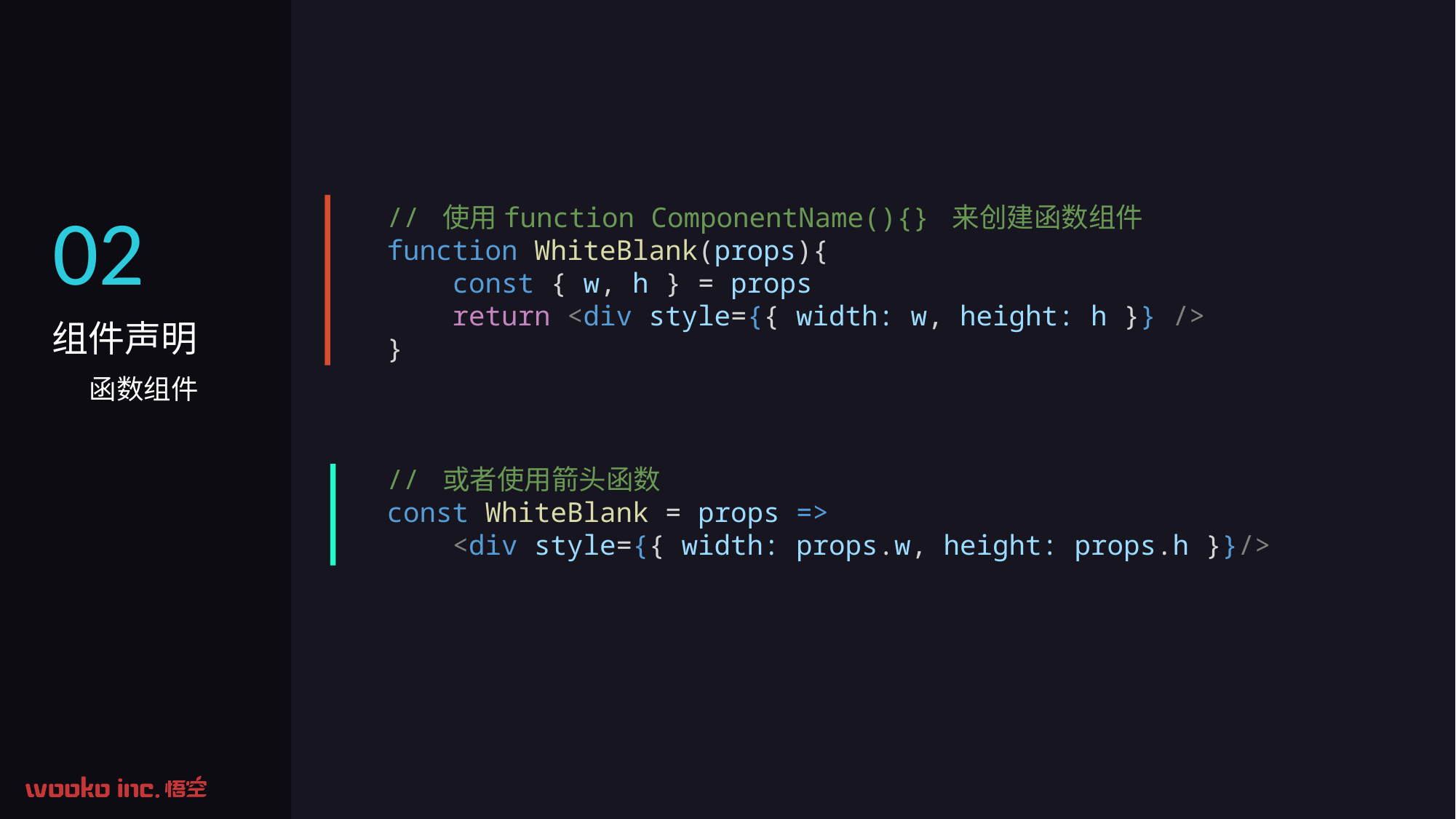

02
// 使用function ComponentName(){} 来创建函数组件
function WhiteBlank(props){
    const { w, h } = props
    return <div style={{ width: w, height: h }} />
}

// 或者使用箭头函数
const WhiteBlank = props =>
    <div style={{ width: props.w, height: props.h }}/>

组件声明
函数组件